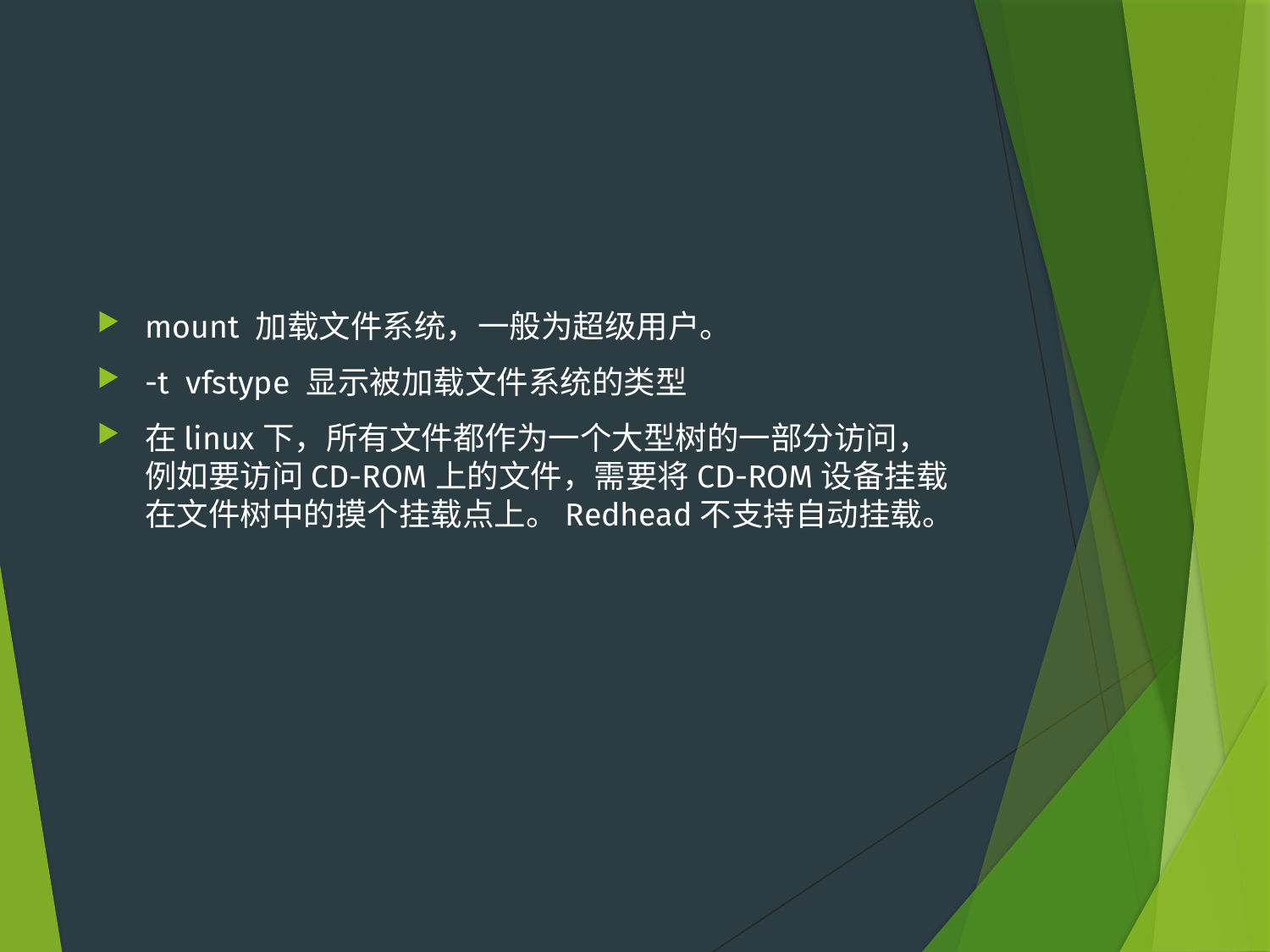

#
mount 加载文件系统，一般为超级用户。
-t  vfstype 显示被加载文件系统的类型
在linux下，所有文件都作为一个大型树的一部分访问，例如要访问CD-ROM上的文件，需要将CD-ROM设备挂载在文件树中的摸个挂载点上。Redhead不支持自动挂载。